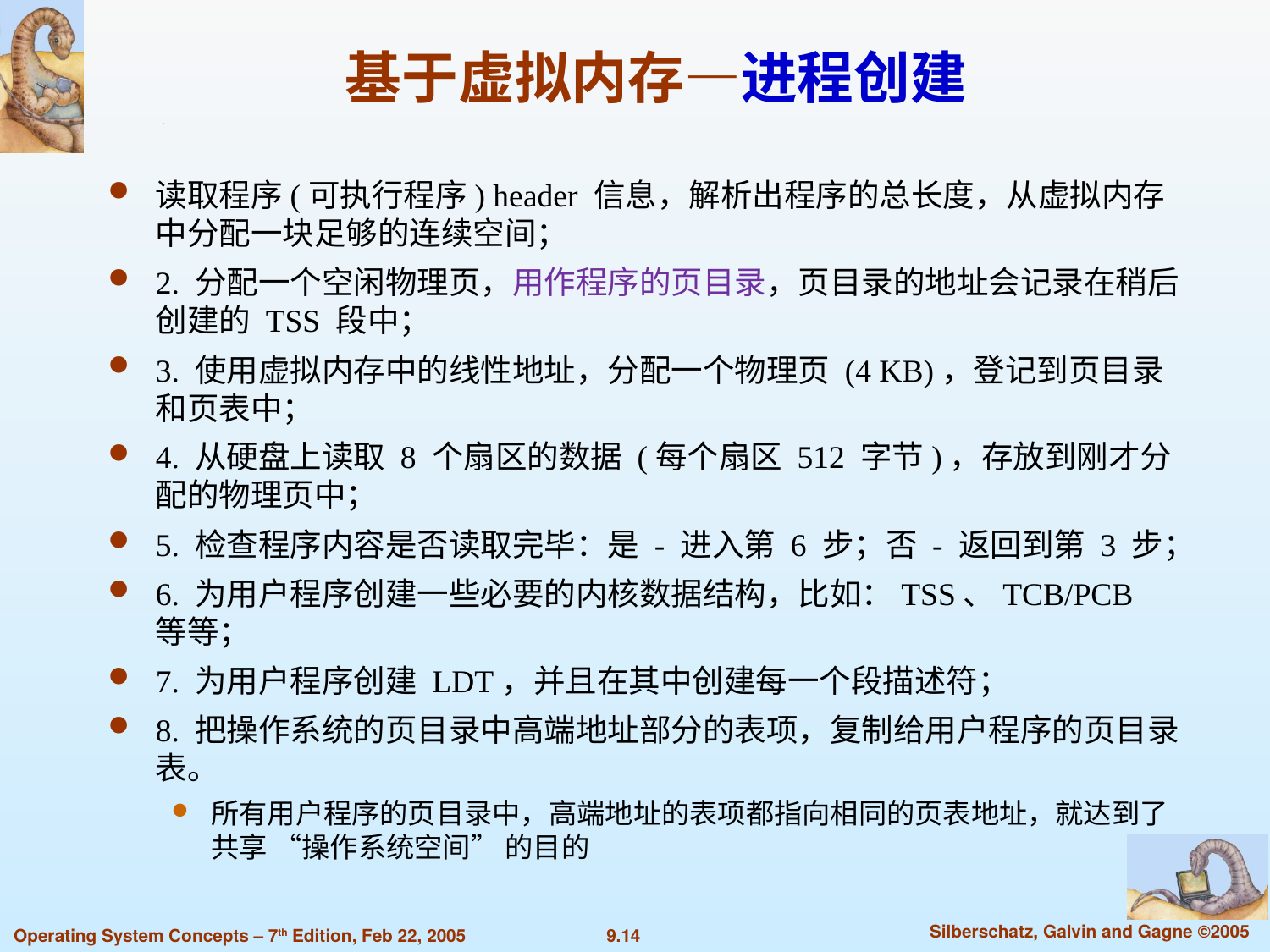

基于虚拟内存—进程创建
读取程序(可执行程序) header 信息，解析出程序的总长度，从虚拟内存中分配一块足够的连续空间；
2. 分配一个空闲物理页，用作程序的页目录，页目录的地址会记录在稍后创建的 TSS 段中；
3. 使用虚拟内存中的线性地址，分配一个物理页 (4 KB)，登记到页目录和页表中；
4. 从硬盘上读取 8 个扇区的数据 (每个扇区 512 字节)，存放到刚才分配的物理页中；
5. 检查程序内容是否读取完毕：是 - 进入第 6 步；否 - 返回到第 3 步；
6. 为用户程序创建一些必要的内核数据结构，比如：TSS、TCB/PCB 等等；
7. 为用户程序创建 LDT，并且在其中创建每一个段描述符；
8. 把操作系统的页目录中高端地址部分的表项，复制给用户程序的页目录表。
所有用户程序的页目录中，高端地址的表项都指向相同的页表地址，就达到了共享 “操作系统空间” 的目的